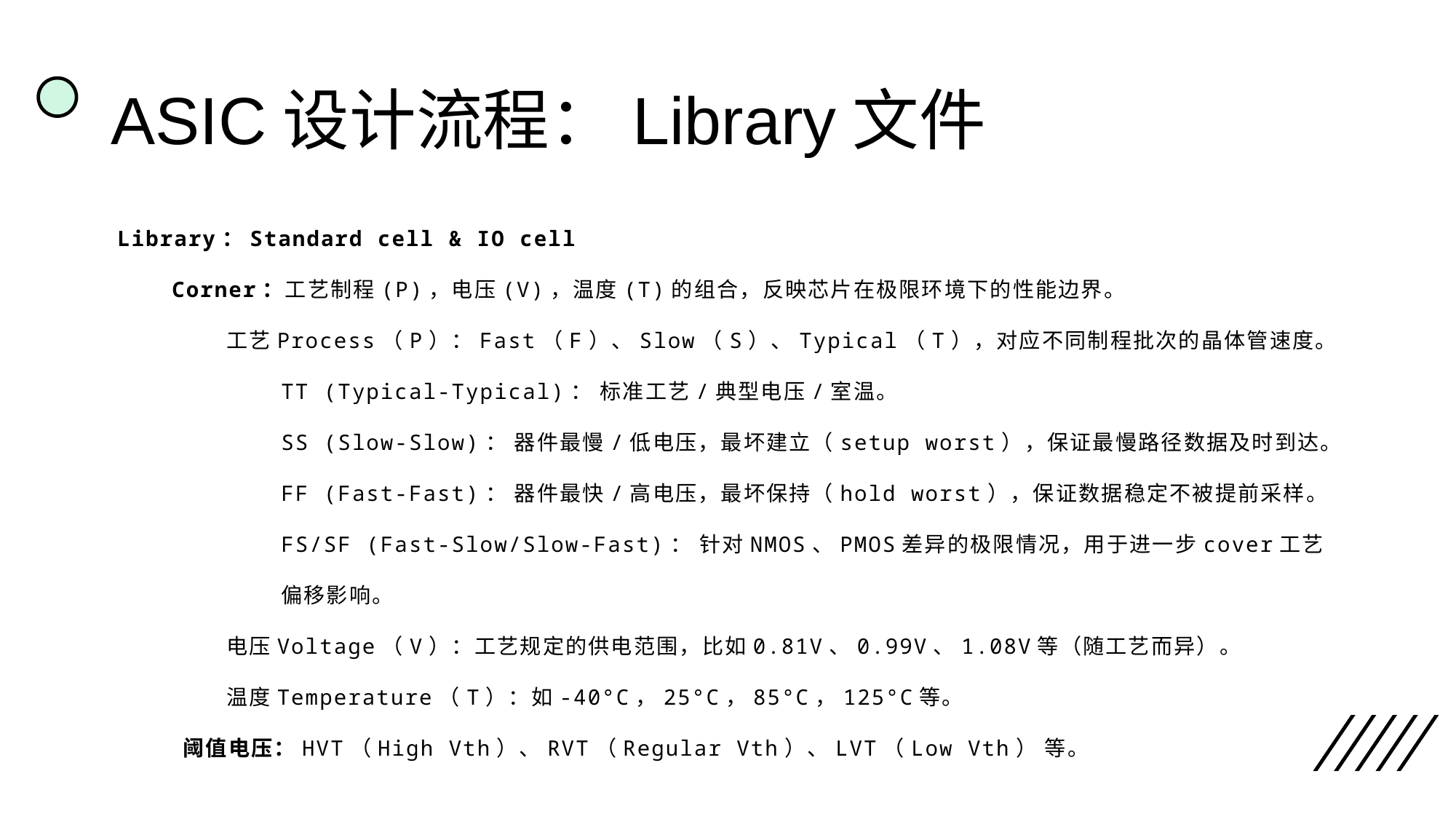

# ASIC设计流程：Library文件
Library：Standard cell & IO cell
Corner：工艺制程(P)，电压(V)，温度(T)的组合，反映芯片在极限环境下的性能边界。
工艺Process（P）：Fast（F）、Slow（S）、Typical（T），对应不同制程批次的晶体管速度。
TT (Typical-Typical)： 标准工艺/典型电压/室温。
SS (Slow-Slow)： 器件最慢/低电压，最坏建立（setup worst），保证最慢路径数据及时到达。
FF (Fast-Fast)： 器件最快/高电压，最坏保持（hold worst），保证数据稳定不被提前采样。
FS/SF (Fast-Slow/Slow-Fast)： 针对NMOS、PMOS差异的极限情况，用于进一步cover工艺偏移影响。
电压Voltage（V）：工艺规定的供电范围，比如0.81V、0.99V、1.08V等（随工艺而异）。
温度Temperature（T）：如-40°C，25°C，85°C，125°C等。
 阈值电压：HVT（High Vth）、RVT（Regular Vth）、LVT（Low Vth） 等。